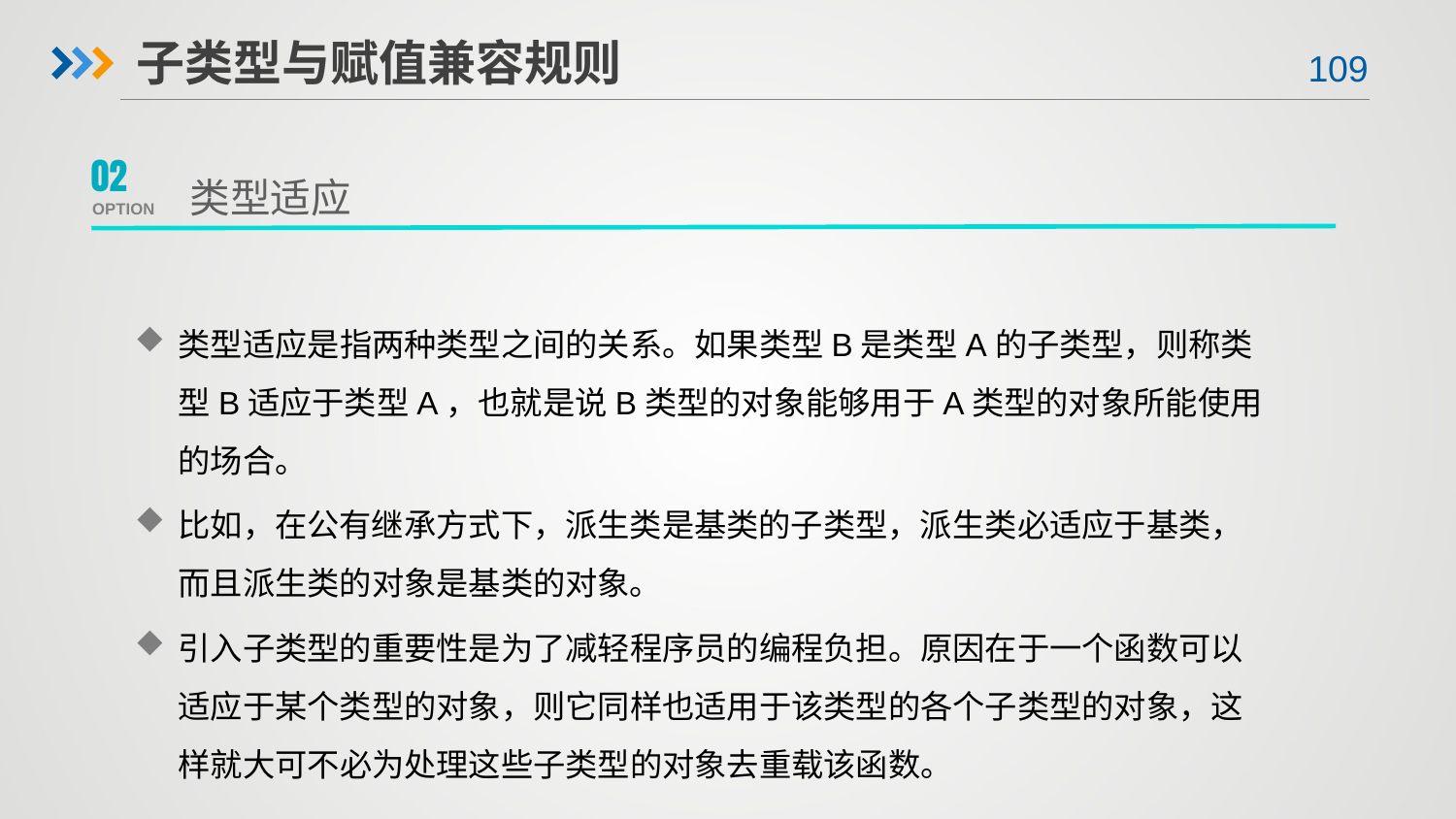

子类型与赋值兼容规则
02
OPTION
类型适应
类型适应是指两种类型之间的关系。如果类型B是类型A的子类型，则称类型B适应于类型A，也就是说B类型的对象能够用于A类型的对象所能使用的场合。
比如，在公有继承方式下，派生类是基类的子类型，派生类必适应于基类，而且派生类的对象是基类的对象。
引入子类型的重要性是为了减轻程序员的编程负担。原因在于一个函数可以适应于某个类型的对象，则它同样也适用于该类型的各个子类型的对象，这样就大可不必为处理这些子类型的对象去重载该函数。